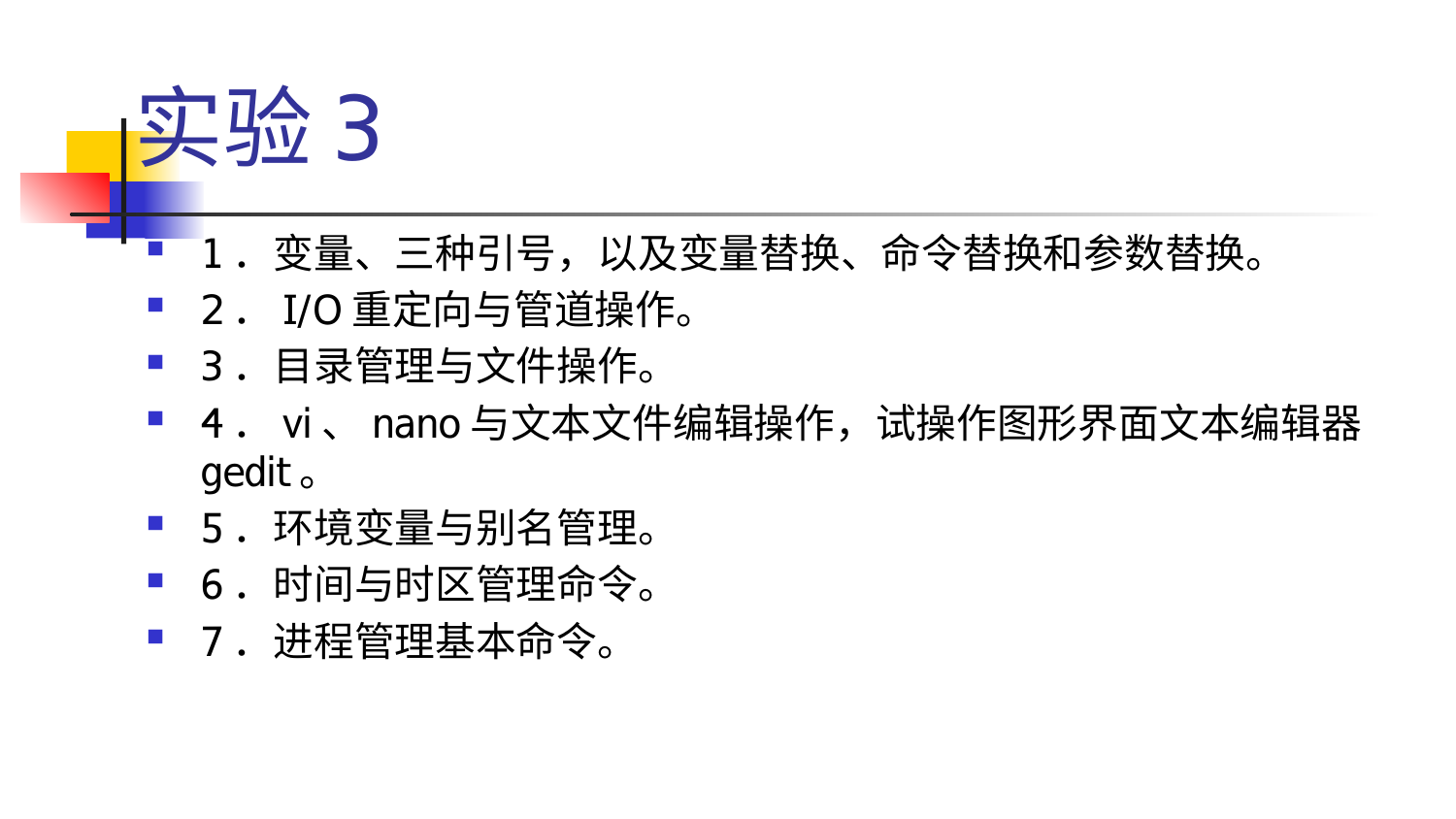

# 实验3
1．变量、三种引号，以及变量替换、命令替换和参数替换。
2．I/O重定向与管道操作。
3．目录管理与文件操作。
4．vi、nano与文本文件编辑操作，试操作图形界面文本编辑器gedit。
5．环境变量与别名管理。
6．时间与时区管理命令。
7．进程管理基本命令。